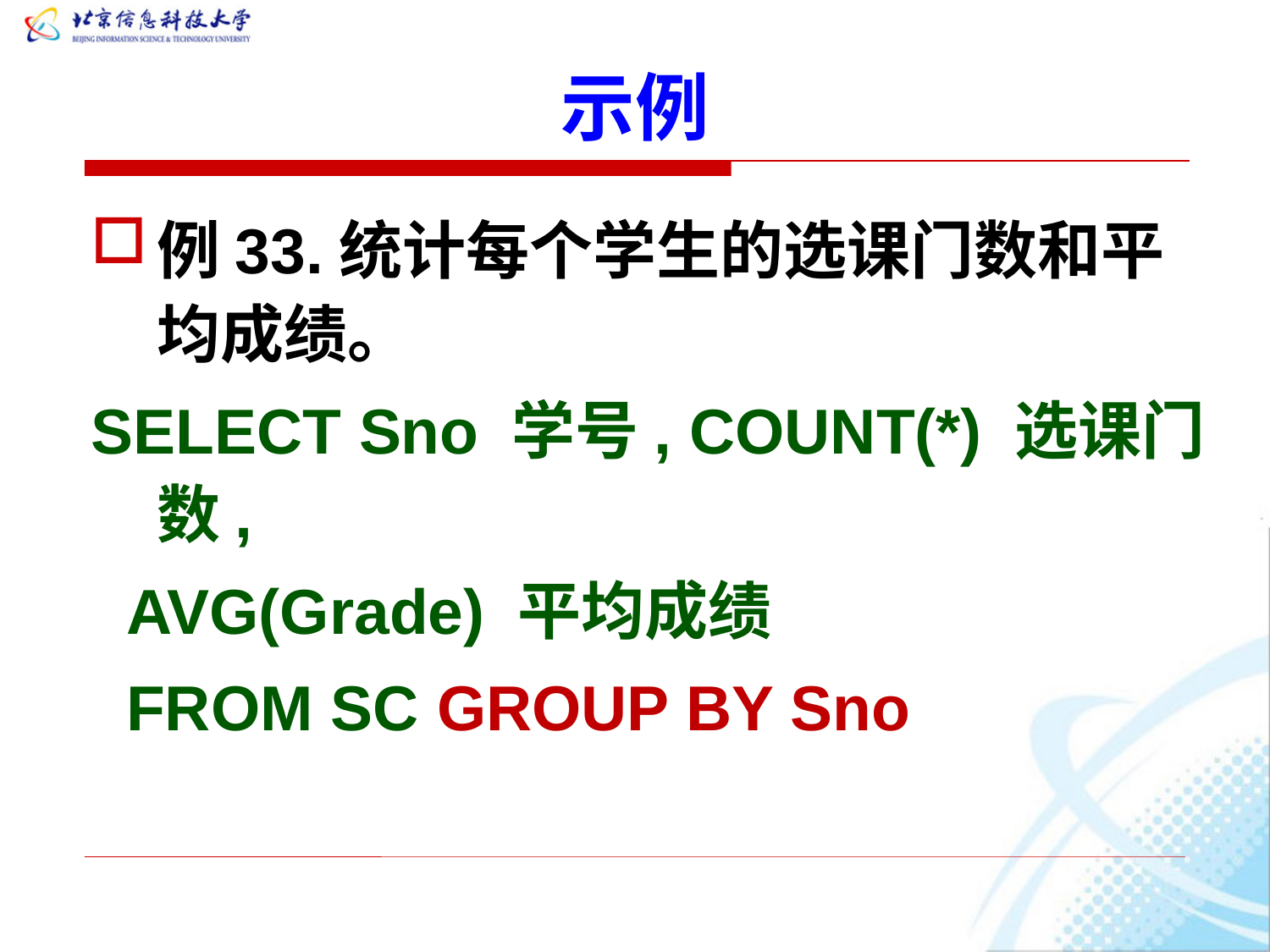

# 示例
例33.统计每个学生的选课门数和平均成绩。
SELECT Sno 学号, COUNT(*) 选课门数,
  AVG(Grade) 平均成绩
  FROM SC GROUP BY Sno

58